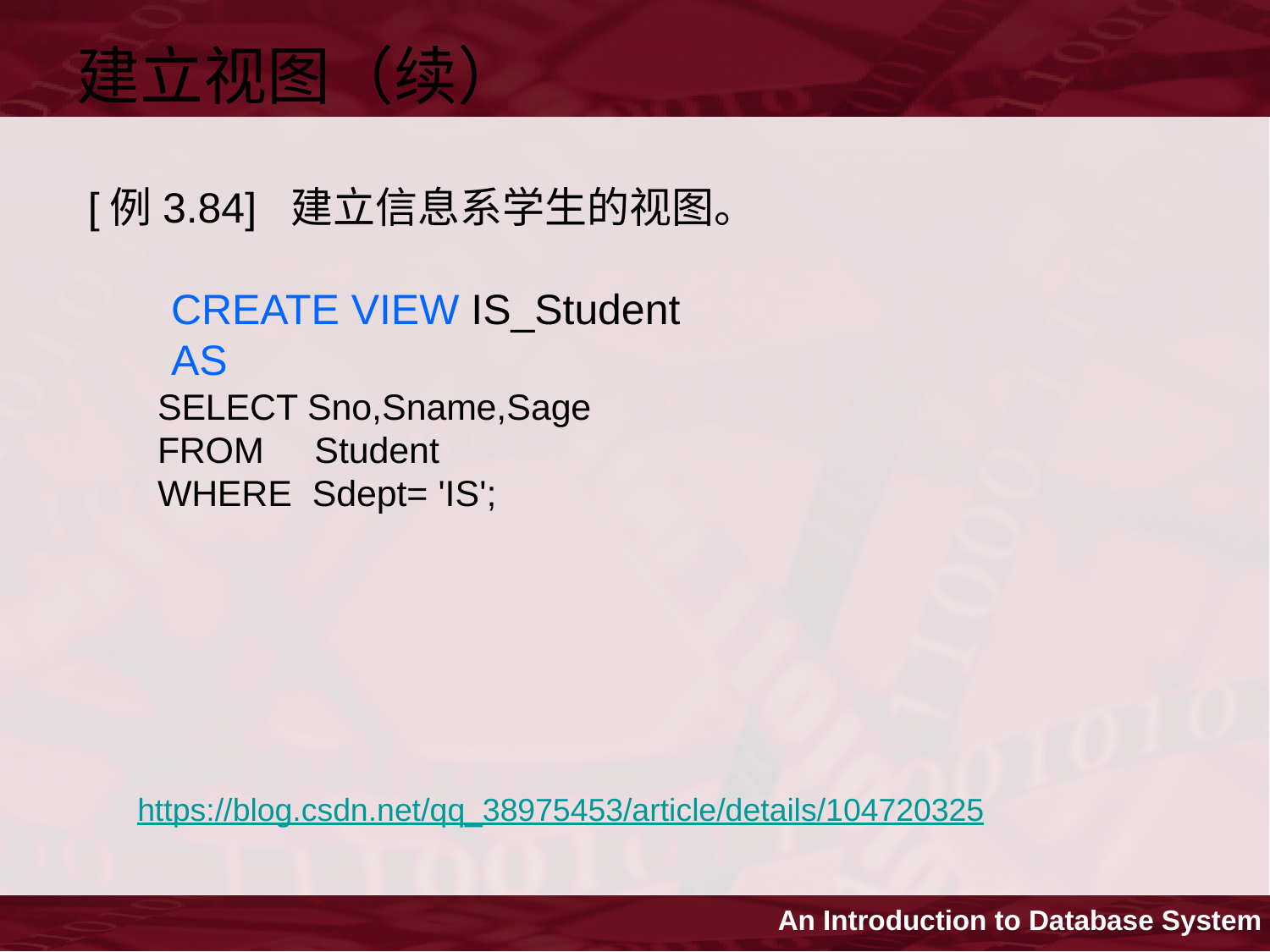

建立视图（续）
 [例3.84]  建立信息系学生的视图。

        CREATE VIEW IS_Student
        AS
        SELECT Sno,Sname,Sage
        FROM     Student
        WHERE  Sdept= 'IS';
https://blog.csdn.net/qq_38975453/article/details/104720325